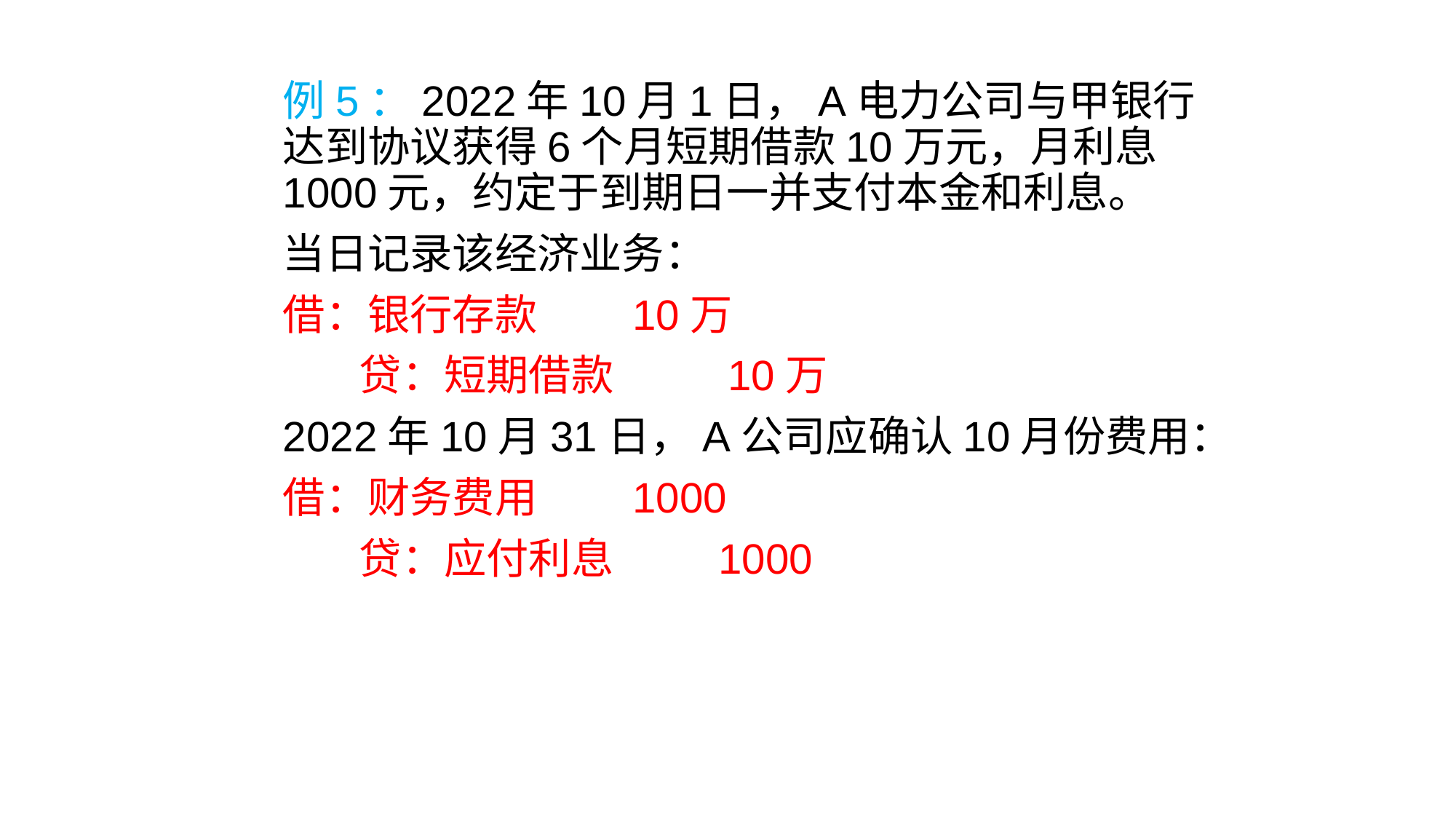

例5：2022年10月1日，A电力公司与甲银行达到协议获得6个月短期借款10万元，月利息1000元，约定于到期日一并支付本金和利息。
当日记录该经济业务：
借：银行存款         10万
       贷：短期借款           10万
2022年10月31日，A公司应确认10月份费用：
借：财务费用         1000
       贷：应付利息          1000